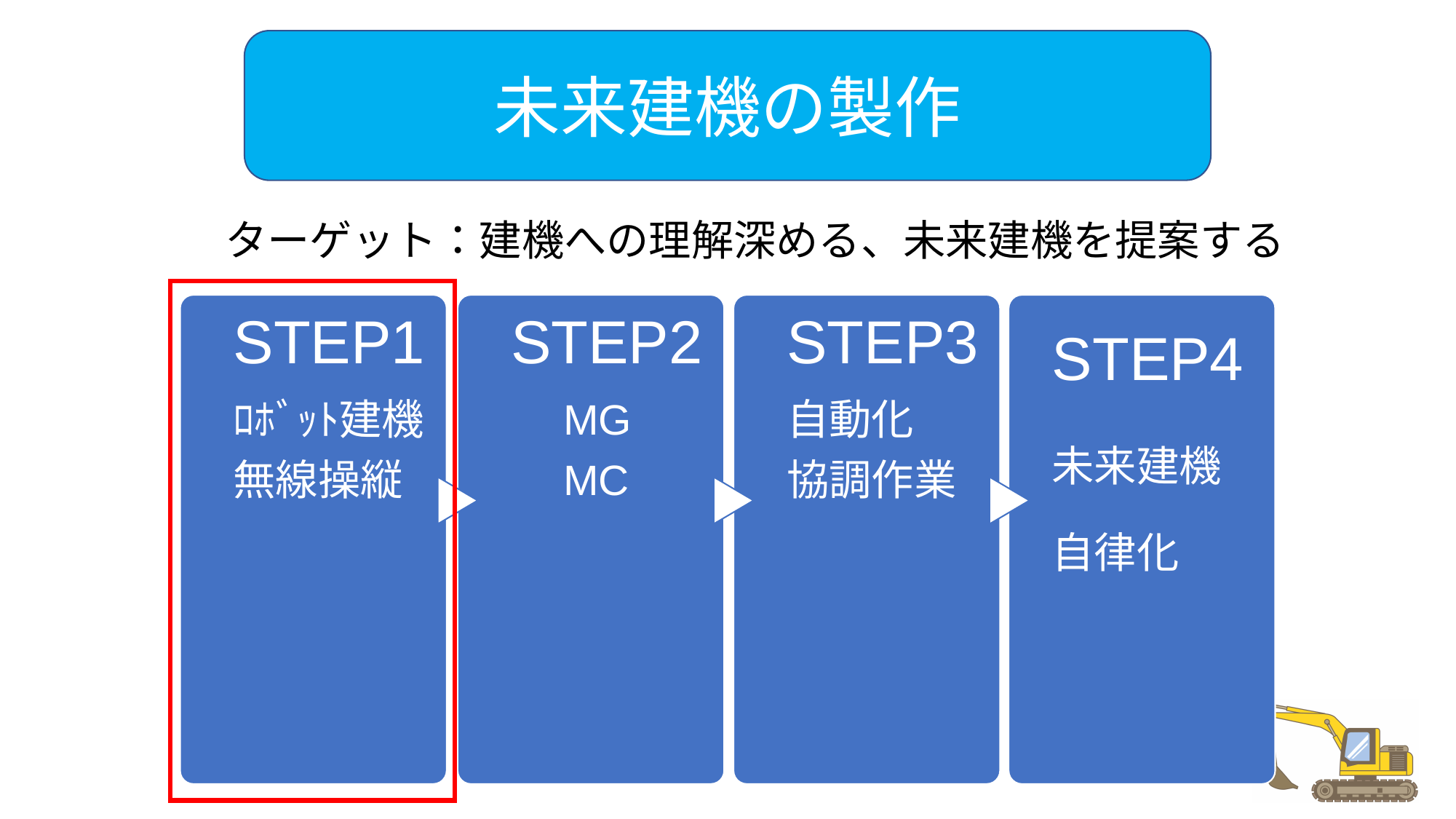

未来建機の製作

STEP1
ﾛﾎﾞｯﾄ建機
無線操縦

STEP2
　MG
　MC

STEP3
自動化
協調作業

STEP4

未来建機

自律化

ターゲット：建機への理解深める、未来建機を提案する